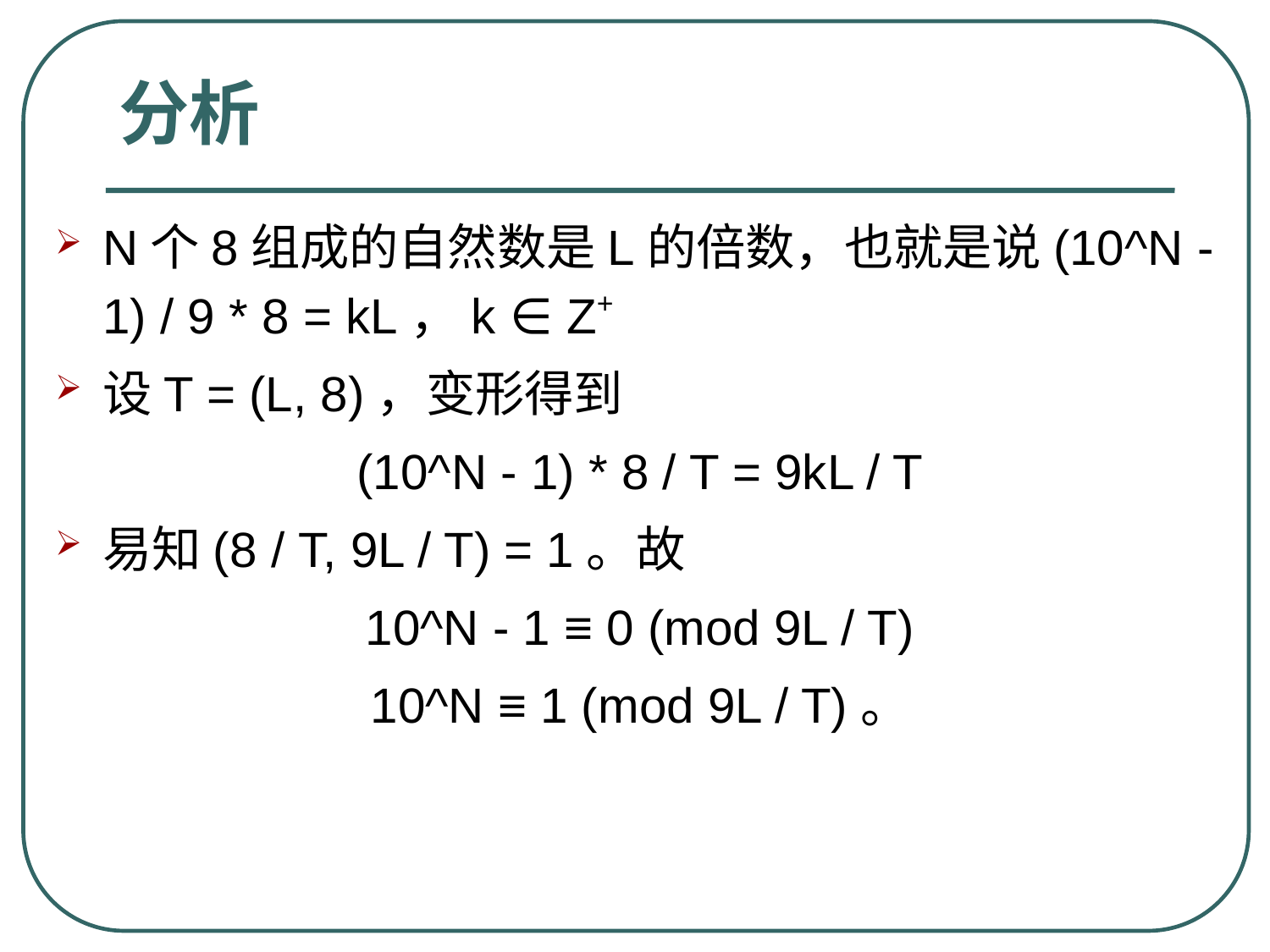

# 分析
N个8组成的自然数是L的倍数，也就是说(10^N - 1) / 9 * 8 = kL，k ∈ Z+
设T = (L, 8)，变形得到
(10^N - 1) * 8 / T = 9kL / T
易知(8 / T, 9L / T) = 1。故
10^N - 1 ≡ 0 (mod 9L / T)
10^N ≡ 1 (mod 9L / T)。